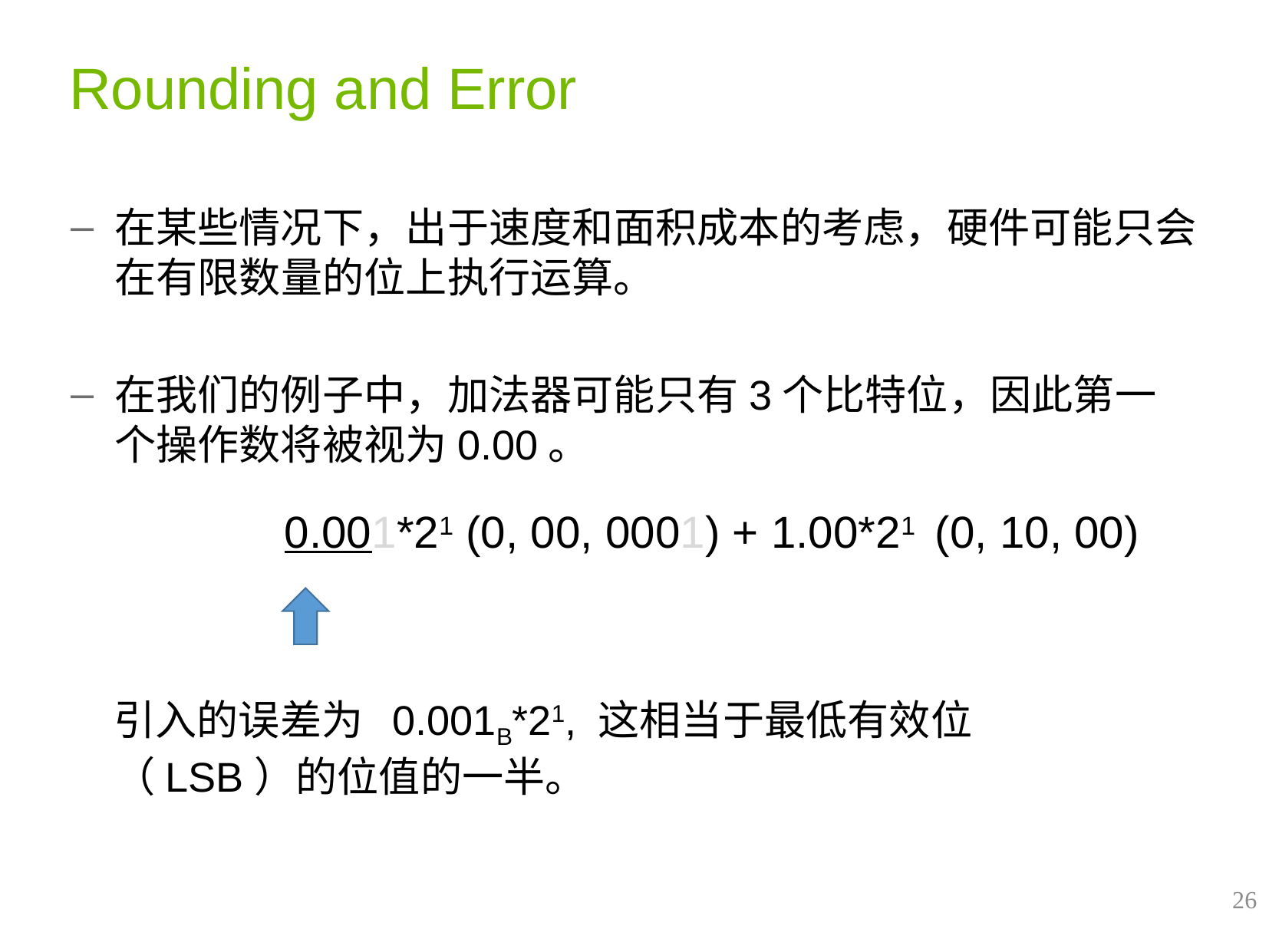

# Rounding and Error
在某些情况下，出于速度和面积成本的考虑，硬件可能只会在有限数量的位上执行运算。

在我们的例子中，加法器可能只有3个比特位，因此第一个操作数将被视为0.00。

	    0.001*21 (0, 00, 0001) + 1.00*21  (0, 10, 00)

引入的误差为  0.001B*21, 这相当于最低有效位（LSB）的位值的一半。
26